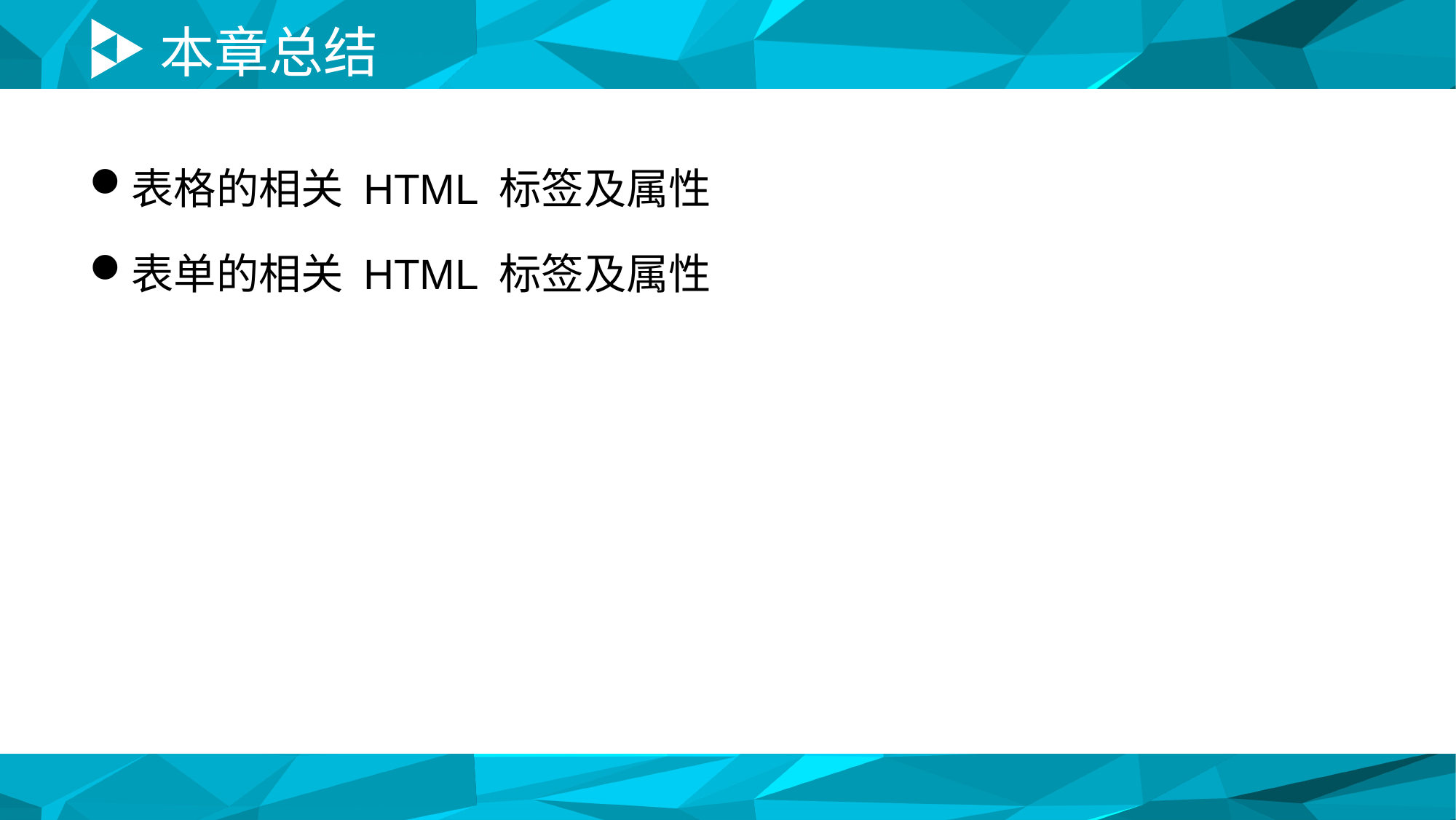

# 本章总结
表格的相关 HTML 标签及属性
表单的相关 HTML 标签及属性